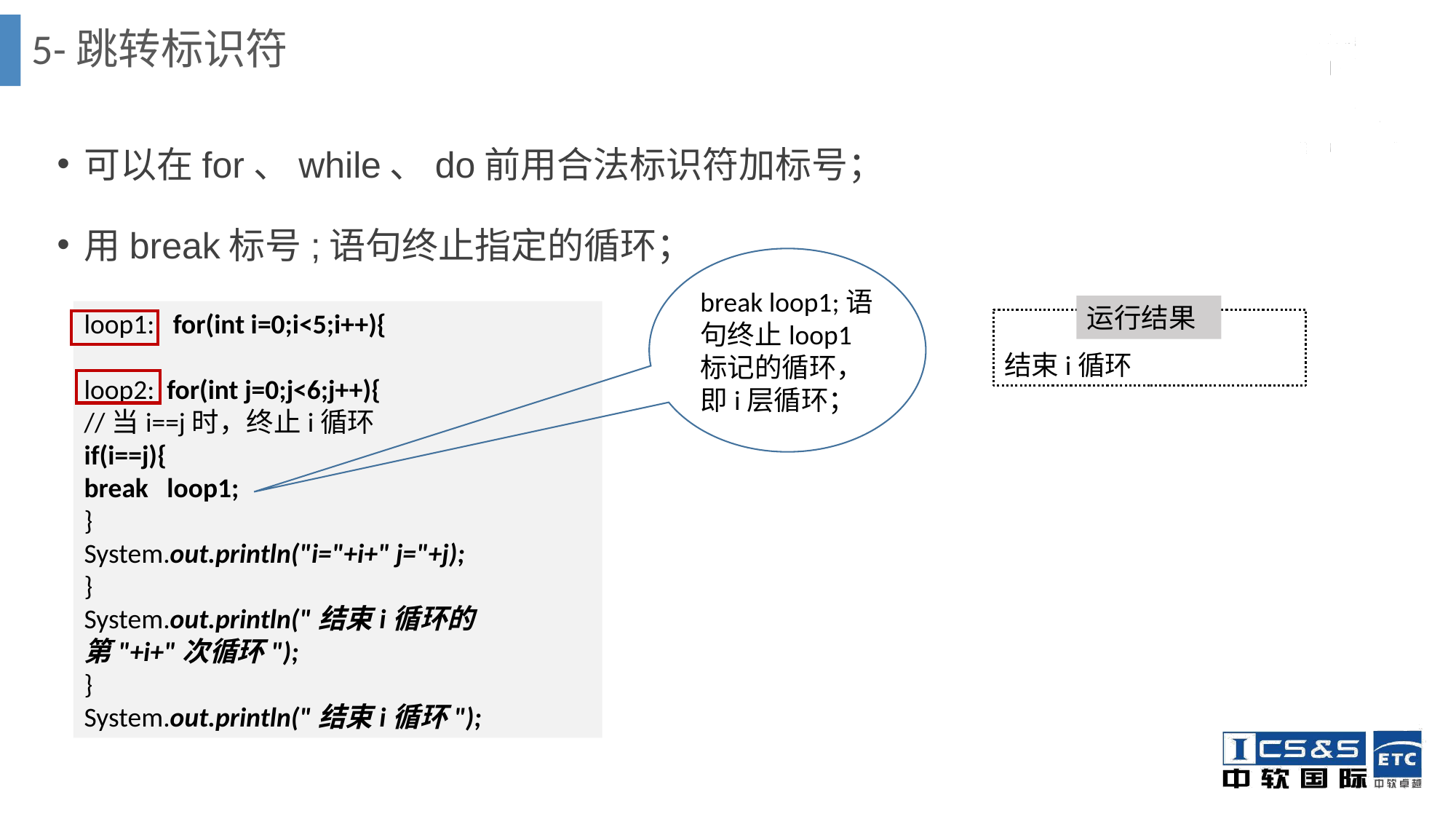

5-跳转标识符
可以在for、while、do前用合法标识符加标号；
用break标号;语句终止指定的循环；
break loop1;语句终止loop1标记的循环，即i层循环；
运行结果
loop1:   for(int i=0;i<5;i++){

loop2:  for(int j=0;j<6;j++){
//当i==j时，终止i循环
if(i==j){
break   loop1;
}
System.out.println("i="+i+" j="+j);
}
System.out.println("结束i循环的第"+i+"次循环");
}
System.out.println("结束i循环");

结束i循环